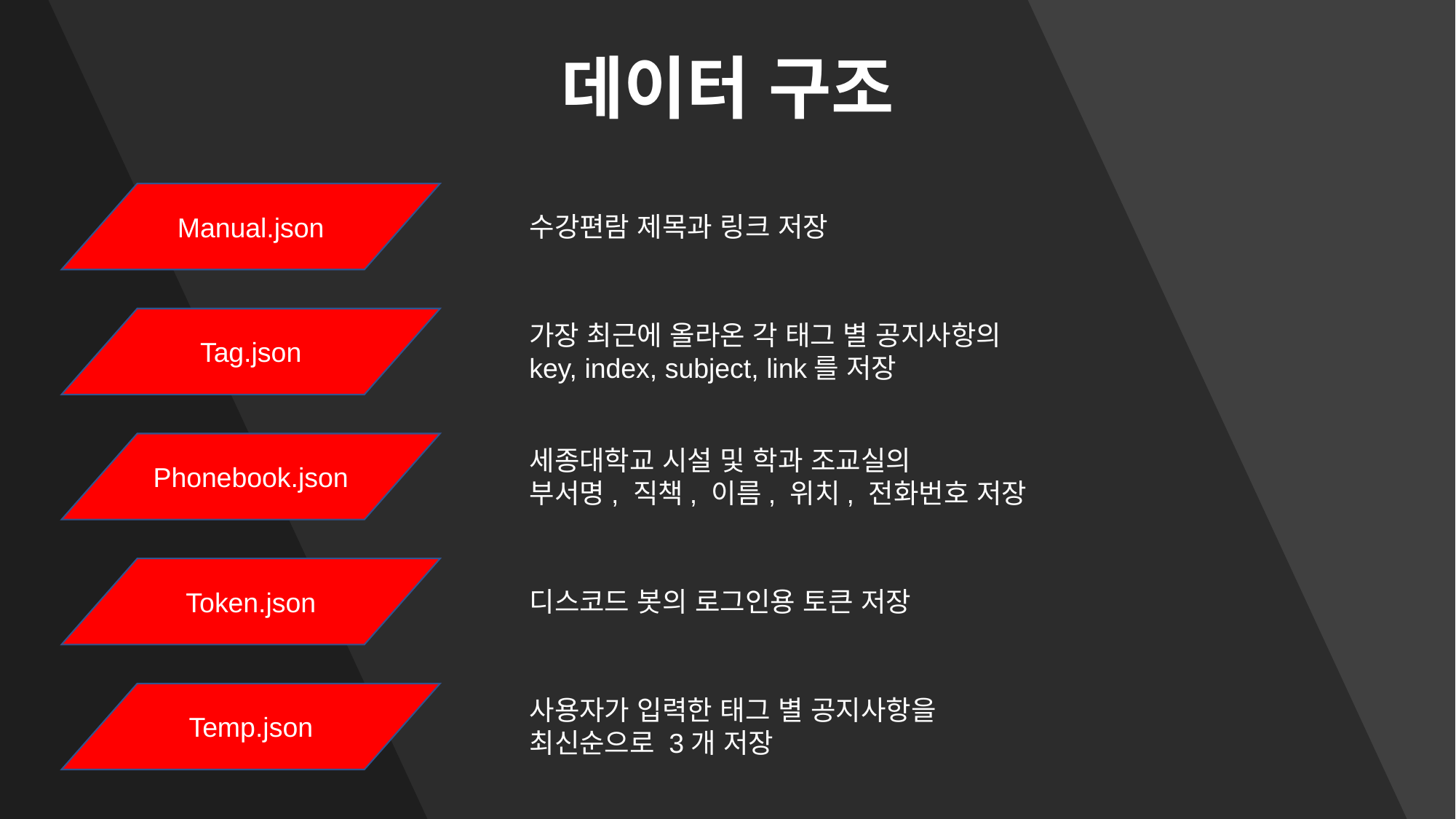

데이터 구조
Manual.json
수강편람 제목과 링크 저장
Tag.json
가장 최근에 올라온 각 태그 별 공지사항의
key, index, subject, link를 저장
Phonebook.json
세종대학교 시설 및 학과 조교실의
부서명, 직책, 이름, 위치, 전화번호 저장
Token.json
디스코드 봇의 로그인용 토큰 저장
Temp.json
사용자가 입력한 태그 별 공지사항을
최신순으로 3개 저장